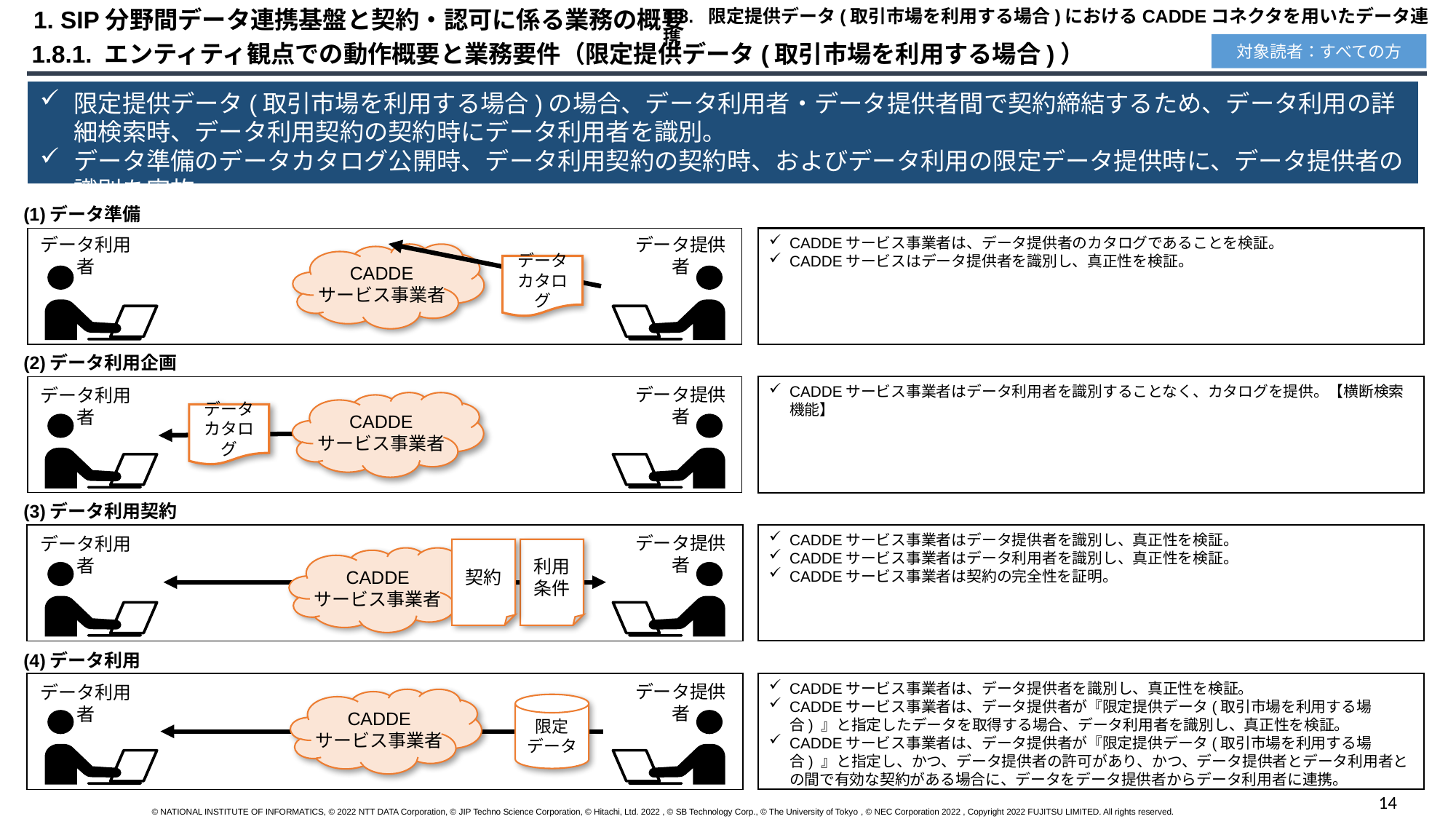

1. SIP分野間データ連携基盤と契約・認可に係る業務の概要
1.8.  限定提供データ(取引市場を利用する場合)におけるCADDEコネクタを用いたデータ連携
 1.8.1. エンティティ観点での動作概要と業務要件（限定提供データ(取引市場を利用する場合)）
対象読者：すべての方
限定提供データ(取引市場を利用する場合)の場合、データ利用者・データ提供者間で契約締結するため、データ利用の詳細検索時、データ利用契約の契約時にデータ利用者を識別。
データ準備のデータカタログ公開時、データ利用契約の契約時、およびデータ利用の限定データ提供時に、データ提供者の識別を実施。
(1)データ準備
データ提供者
データ利用者

CADDEサービス事業者は、データ提供者のカタログであることを検証。
CADDEサービスはデータ提供者を識別し、真正性を検証。
CADDE
サービス事業者
データ
カタログ

(2)データ利用企画
CADDEサービス事業者はデータ利用者を識別することなく、カタログを提供。【横断検索機能】

データ提供者
データ利用者
CADDE
サービス事業者
データ
カタログ

(3)データ利用契約

CADDEサービス事業者はデータ提供者を識別し、真正性を検証。
CADDEサービス事業者はデータ利用者を識別し、真正性を検証。
CADDEサービス事業者は契約の完全性を証明。
データ提供者
データ利用者
契約
利用
条件
CADDE
サービス事業者

(4)データ利用

CADDEサービス事業者は、データ提供者を識別し、真正性を検証。
CADDEサービス事業者は、データ提供者が『限定提供データ(取引市場を利用する場合) 』と指定したデータを取得する場合、データ利用者を識別し、真正性を検証。
CADDEサービス事業者は、データ提供者が『限定提供データ(取引市場を利用する場合) 』と指定し、かつ、データ提供者の許可があり、かつ、データ提供者とデータ利用者との間で有効な契約がある場合に、データをデータ提供者からデータ利用者に連携。
データ提供者
データ利用者
CADDE
サービス事業者
限定
データ